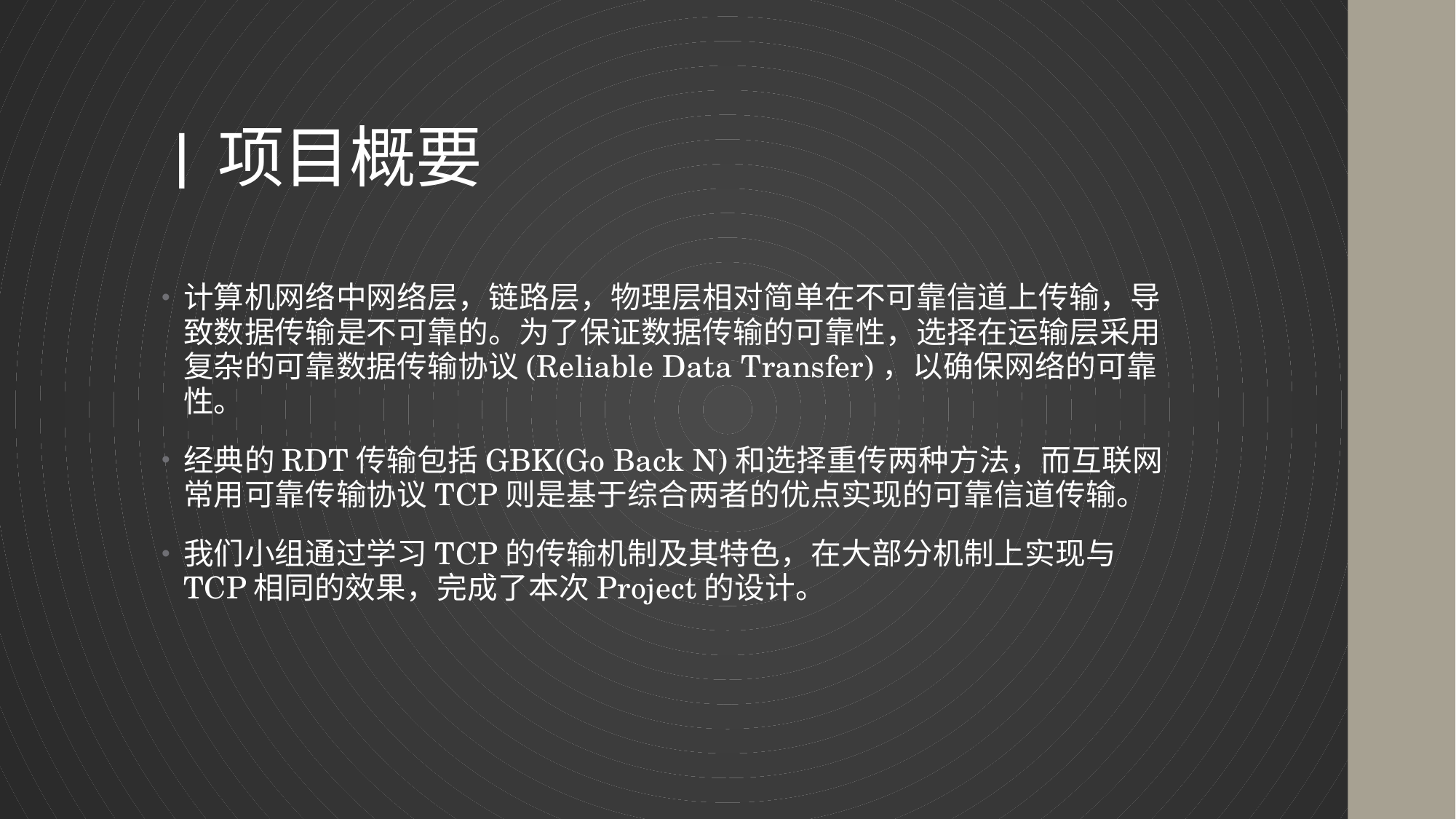

# |项目概要

计算机网络中网络层，链路层，物理层相对简单在不可靠信道上传输，导致数据传输是不可靠的。为了保证数据传输的可靠性，选择在运输层采用复杂的可靠数据传输协议(Reliable Data Transfer)，以确保网络的可靠性。
经典的RDT传输包括GBK(Go Back N)和选择重传两种方法，而互联网常用可靠传输协议TCP则是基于综合两者的优点实现的可靠信道传输。
我们小组通过学习TCP的传输机制及其特色，在大部分机制上实现与TCP相同的效果，完成了本次Project的设计。